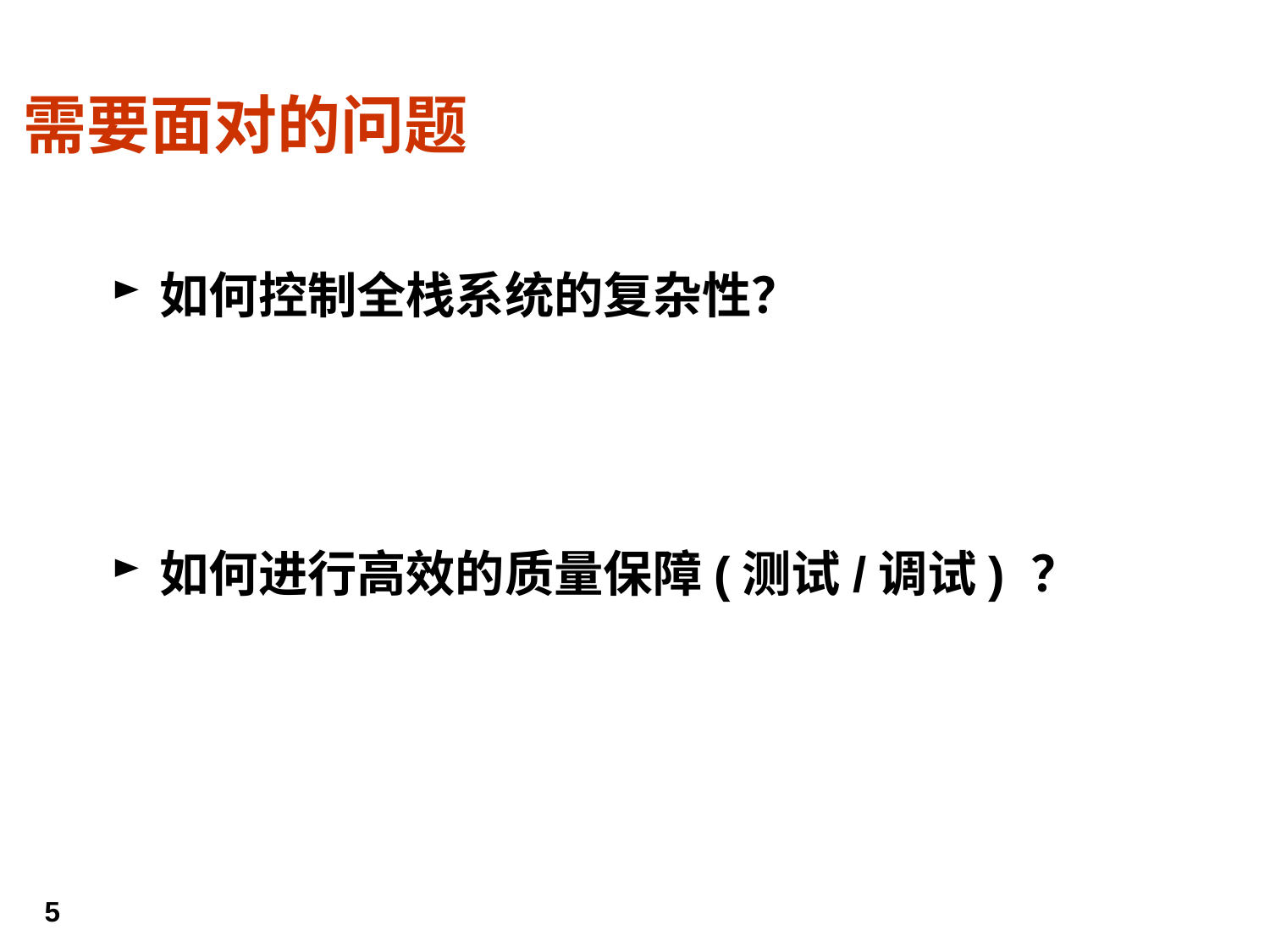

# 需要面对的问题
如何控制全栈系统的复杂性？
如何进行高效的质量保障(测试/调试) ？

5